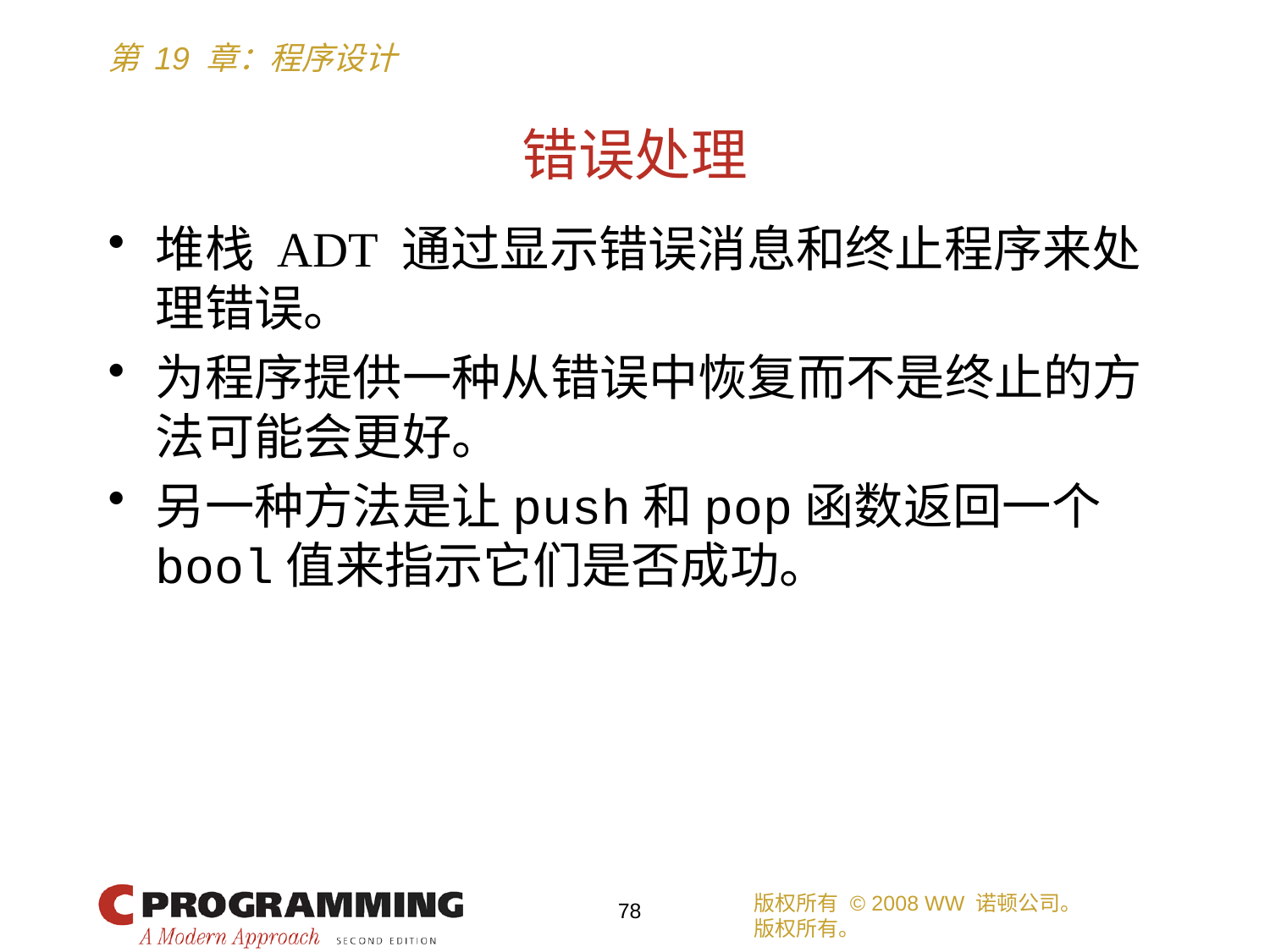

# 错误处理
堆栈 ADT 通过显示错误消息和终止程序来处理错误。
为程序提供一种从错误中恢复而不是终止的方法可能会更好。
另一种方法是让push和pop函数返回一个bool值来指示它们是否成功。
版权所有 © 2008 WW 诺顿公司。
版权所有。
78